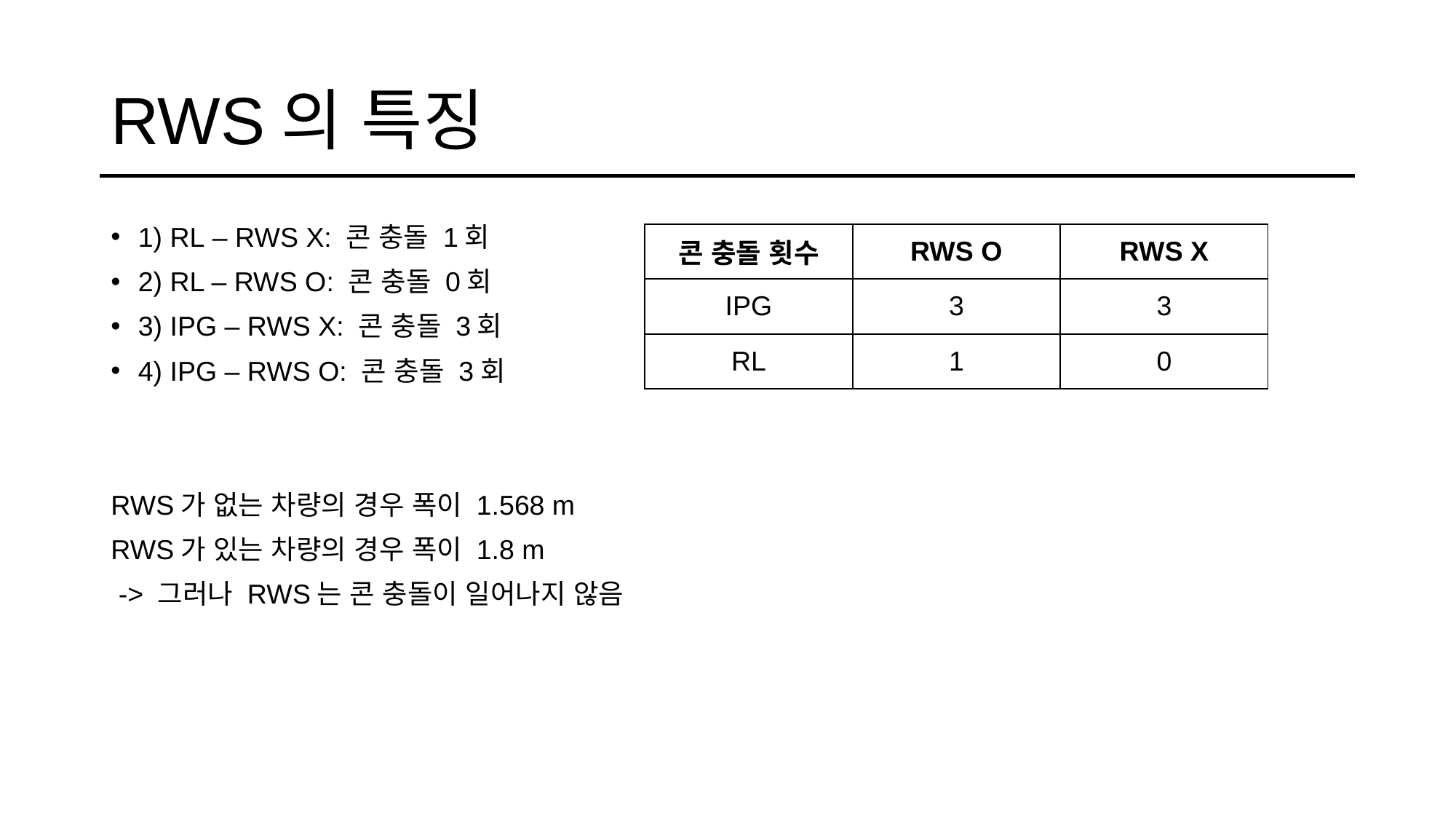

# RWS의 특징
1) RL – RWS X: 콘 충돌 1회
2) RL – RWS O: 콘 충돌 0회
3) IPG – RWS X: 콘 충돌 3회
4) IPG – RWS O: 콘 충돌 3회

RWS가 없는 차량의 경우 폭이 1.568 m
RWS가 있는 차량의 경우 폭이 1.8 m
 -> 그러나 RWS는 콘 충돌이 일어나지 않음
| 콘 충돌 횟수 | RWS O | RWS X |
| --- | --- | --- |
| IPG | 3 | 3 |
| RL | 1 | 0 |